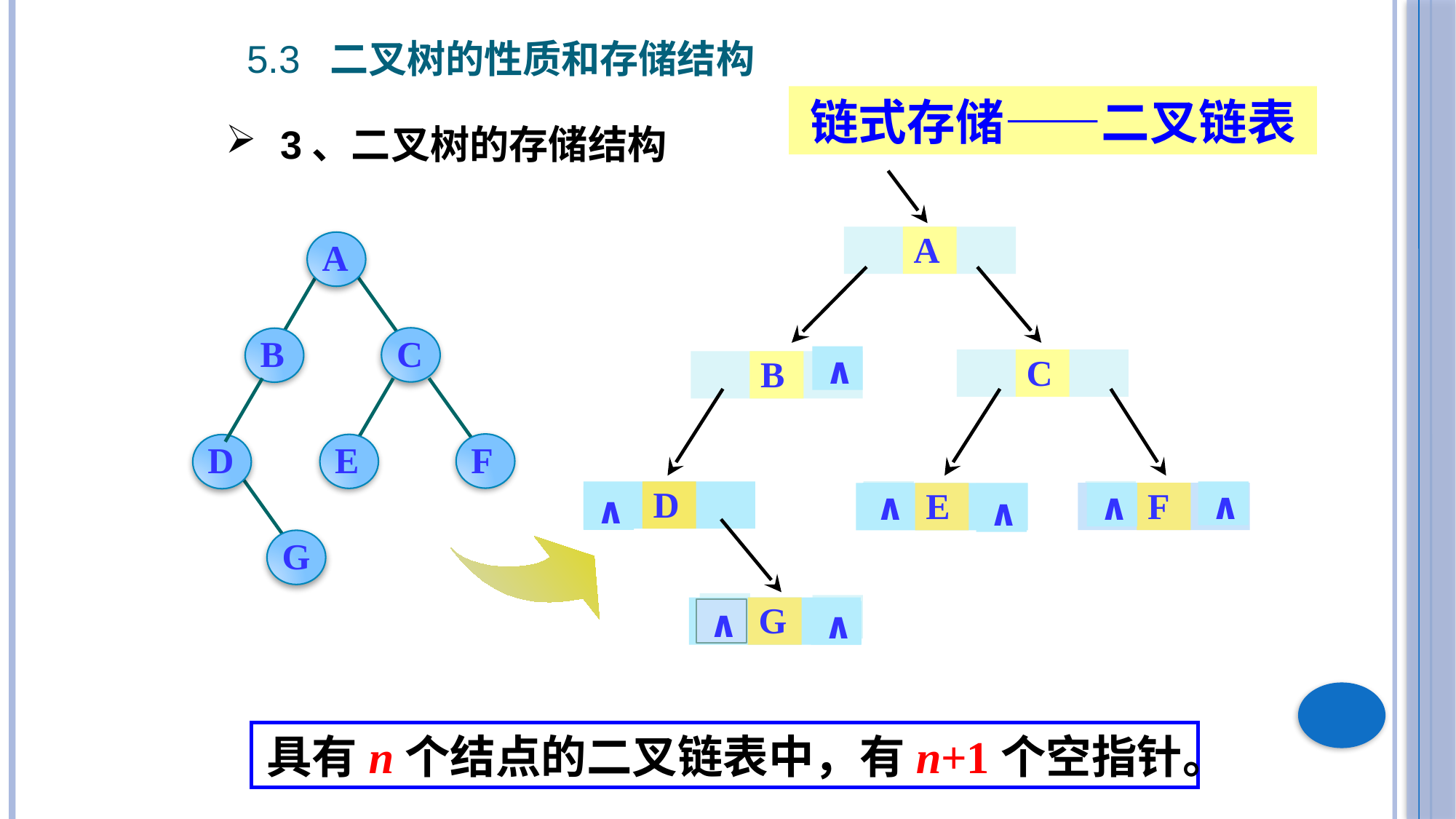

5.3  二叉树的性质和存储结构
链式存储——二叉链表
3、二叉树的存储结构

A
A

C
B

F
E
D

G

B

C
∧
∧

D

E

F
∧
∧
∧
∧
∧
∧
∧
∧
∧

G
∧
∧
∧
∧
具有n个结点的二叉链表中，有n+1个空指针。